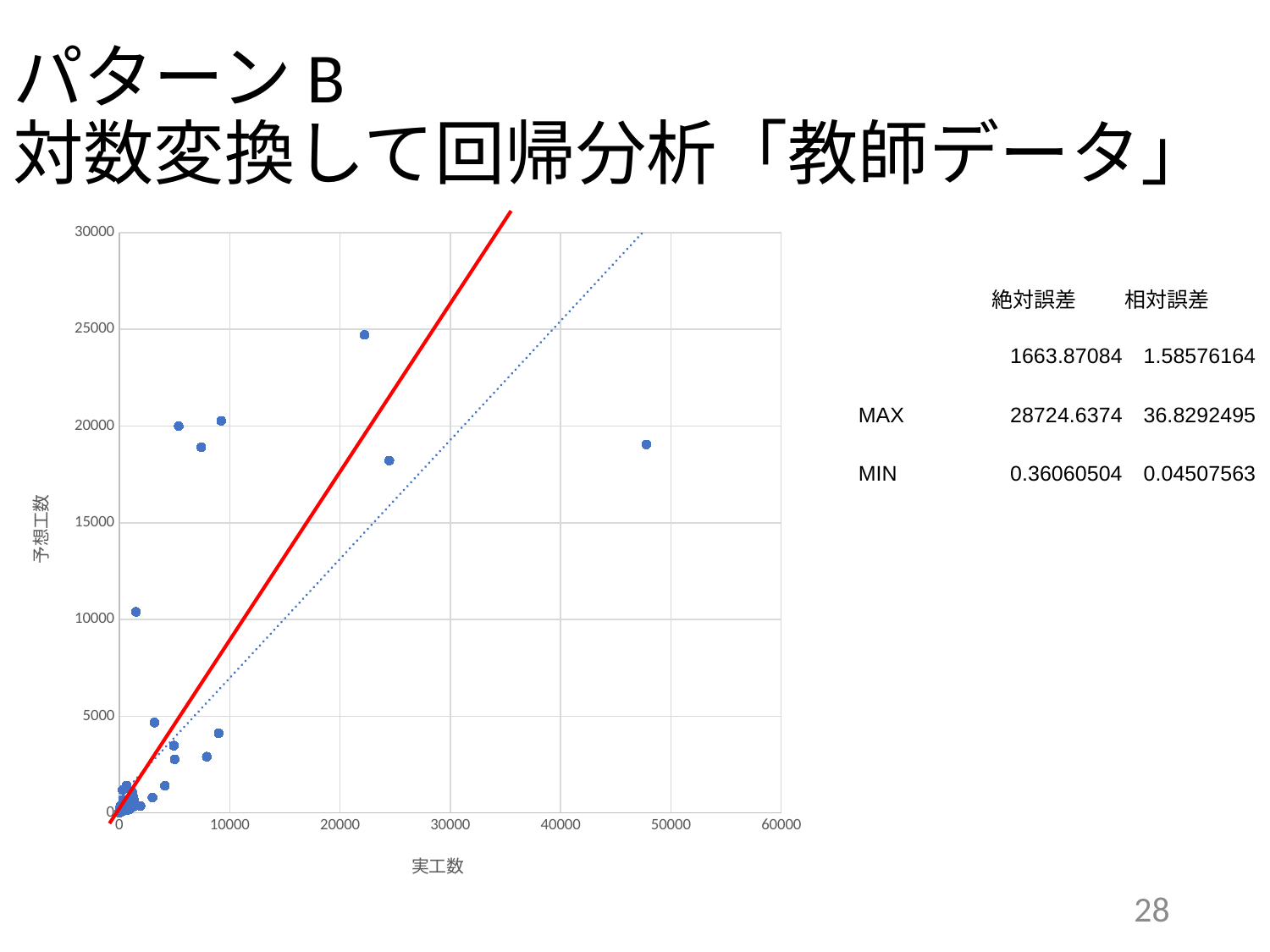

# パターンB 対数変換して回帰分析「教師データ」

### Chart

| Category | except-dev |
|---|---|
|  | 絶対誤差 | 相対誤差 |
| --- | --- | --- |
|  | 1663.87084 | 1.58576164 |
| MAX | 28724.6374 | 36.8292495 |
| MIN | 0.36060504 | 0.04507563 |
28